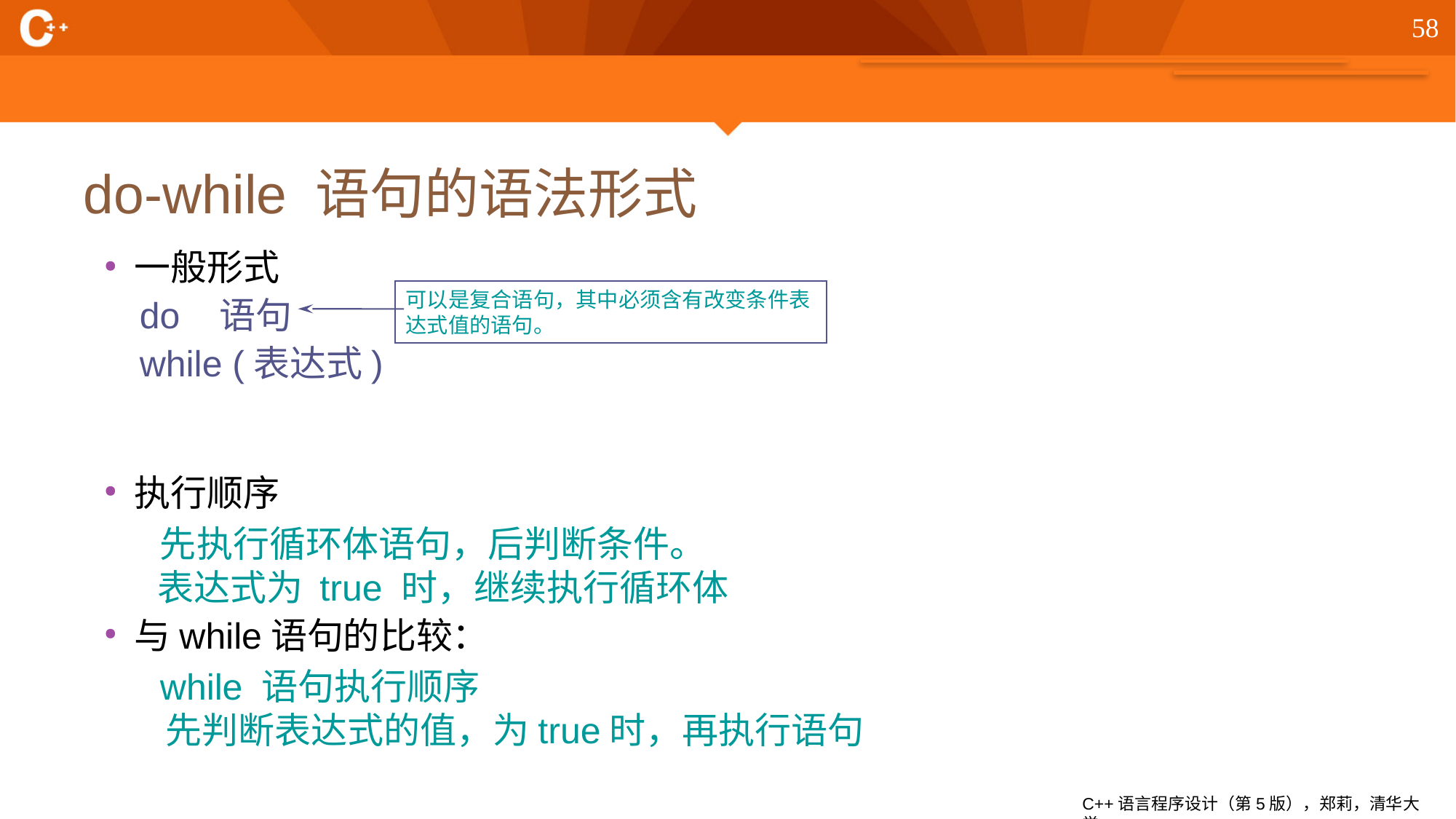

58
# do-while 语句的语法形式
一般形式
do   语句
while (表达式)
可以是复合语句，其中必须含有改变条件表达式值的语句。

执行顺序
先执行循环体语句，后判断条件。
表达式为 true 时，继续执行循环体
与while语句的比较：
while 语句执行顺序
 先判断表达式的值，为true时，再执行语句